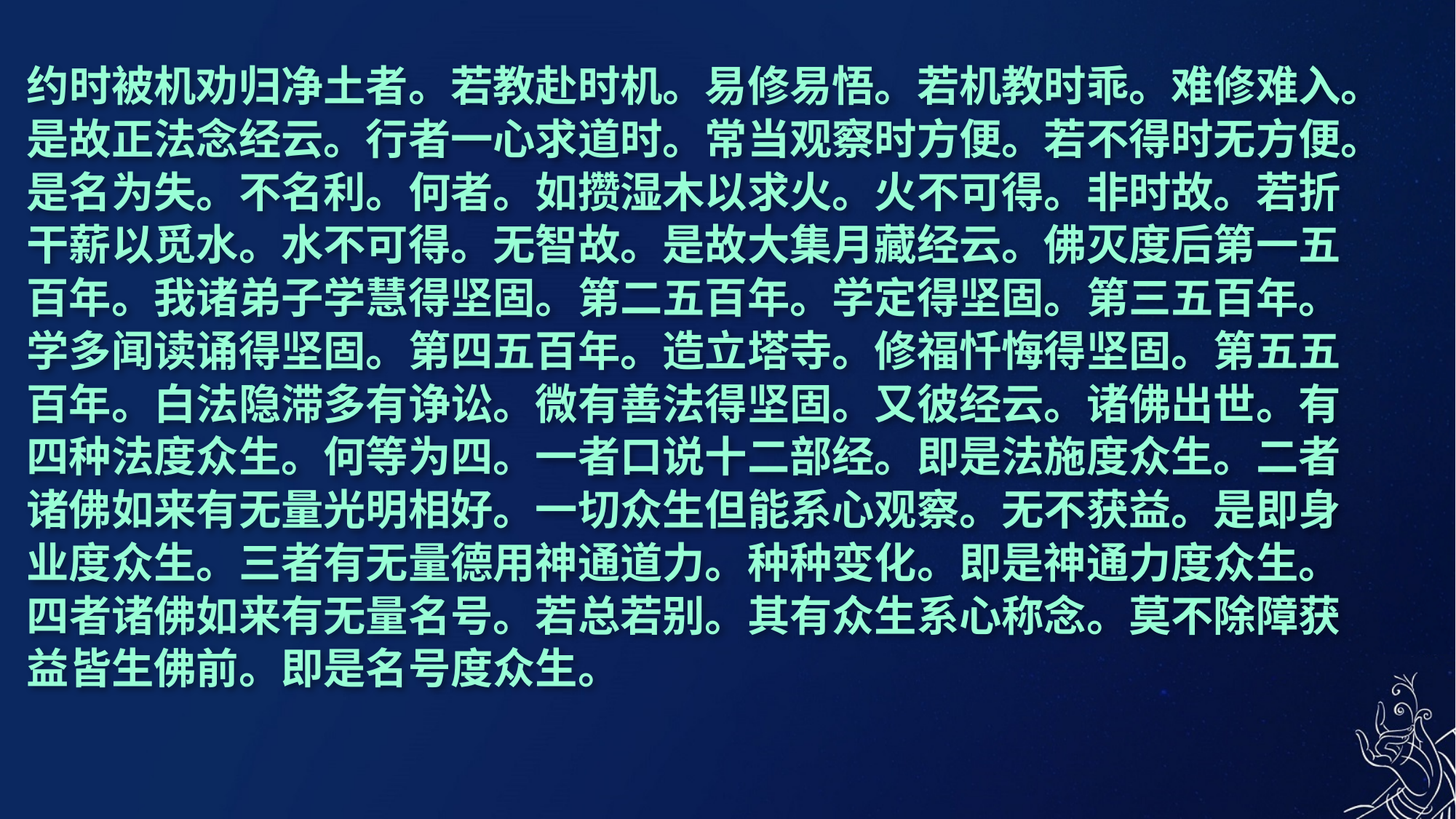

约时被机劝归净土者。若教赴时机。易修易悟。若机教时乖。难修难入。是故正法念经云。行者一心求道时。常当观察时方便。若不得时无方便。是名为失。不名利。何者。如攒湿木以求火。火不可得。非时故。若折干薪以觅水。水不可得。无智故。是故大集月藏经云。佛灭度后第一五百年。我诸弟子学慧得坚固。第二五百年。学定得坚固。第三五百年。学多闻读诵得坚固。第四五百年。造立塔寺。修福忏悔得坚固。第五五百年。白法隐滞多有诤讼。微有善法得坚固。又彼经云。诸佛出世。有四种法度众生。何等为四。一者口说十二部经。即是法施度众生。二者诸佛如来有无量光明相好。一切众生但能系心观察。无不获益。是即身业度众生。三者有无量德用神通道力。种种变化。即是神通力度众生。四者诸佛如来有无量名号。若总若别。其有众生系心称念。莫不除障获益皆生佛前。即是名号度众生。